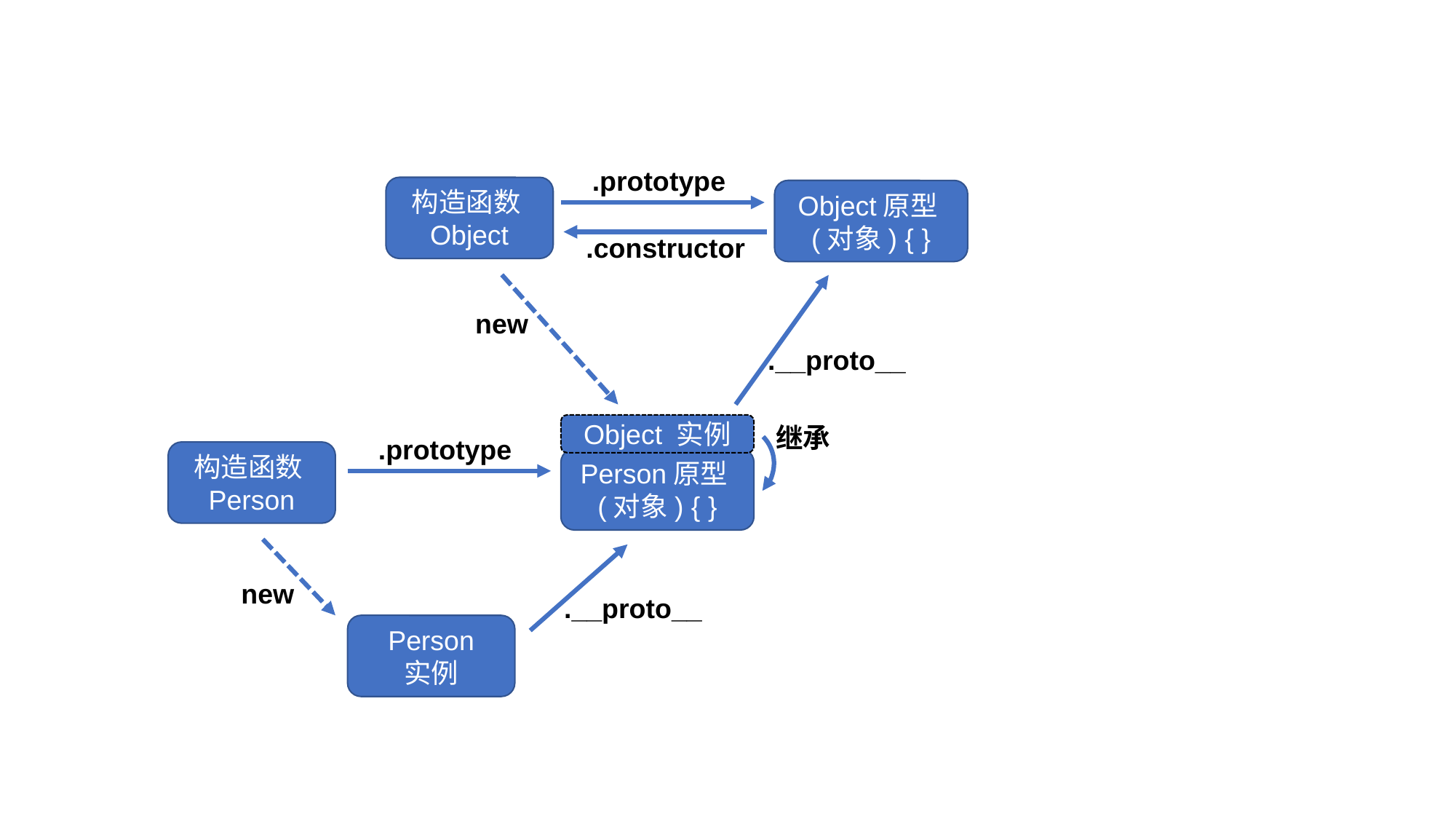

.prototype
构造函数Object
Object原型(对象) { }
.constructor
new
.__proto__
Object 实例
继承

.prototype
构造函数Person
Person原型(对象) { }
new
.__proto__
Person
实例